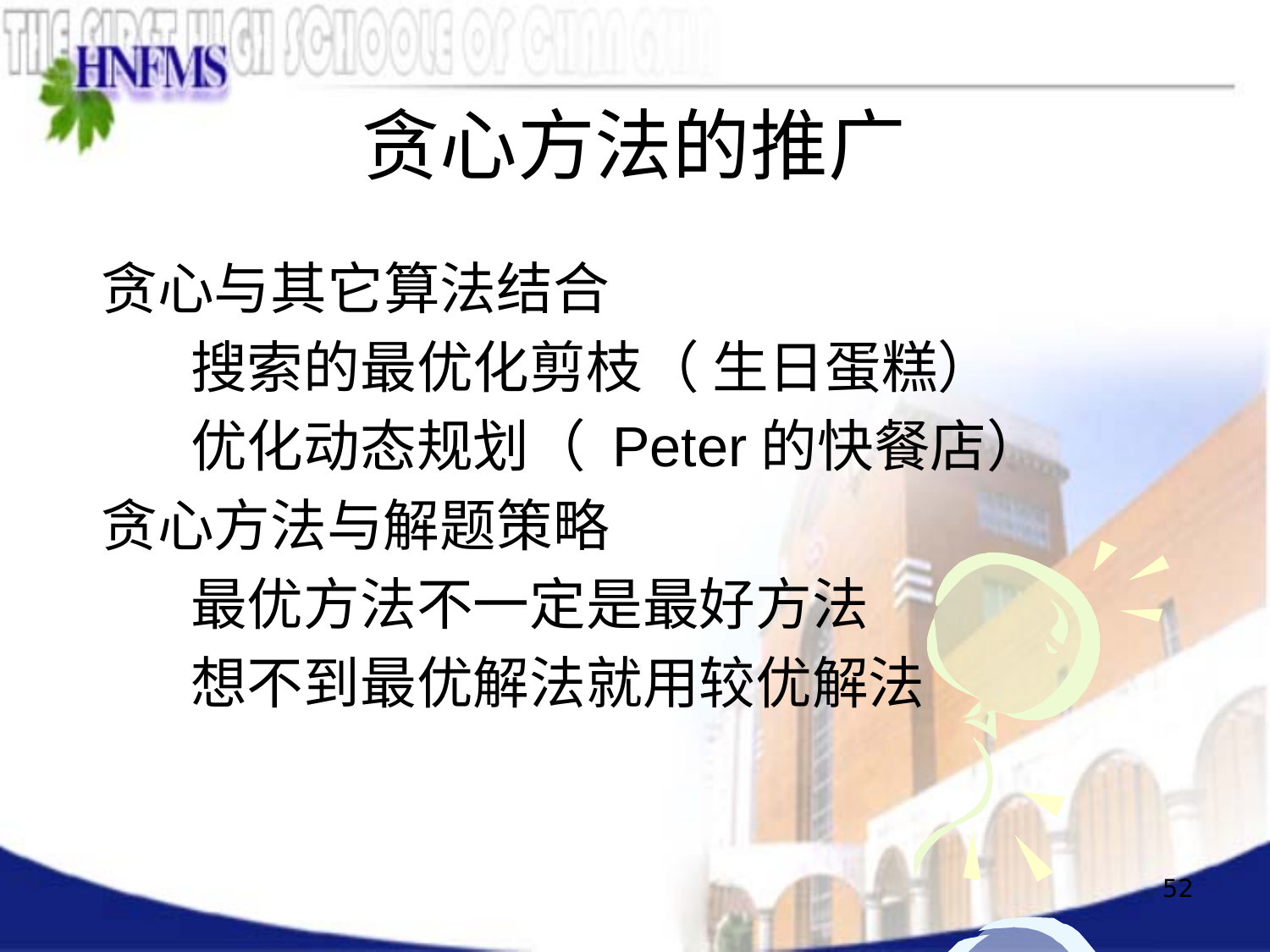

# 贪心方法的推广
贪心与其它算法结合
      搜索的最优化剪枝（ 生日蛋糕）
      优化动态规划（ Peter的快餐店）
贪心方法与解题策略
      最优方法不一定是最好方法
      想不到最优解法就用较优解法
52